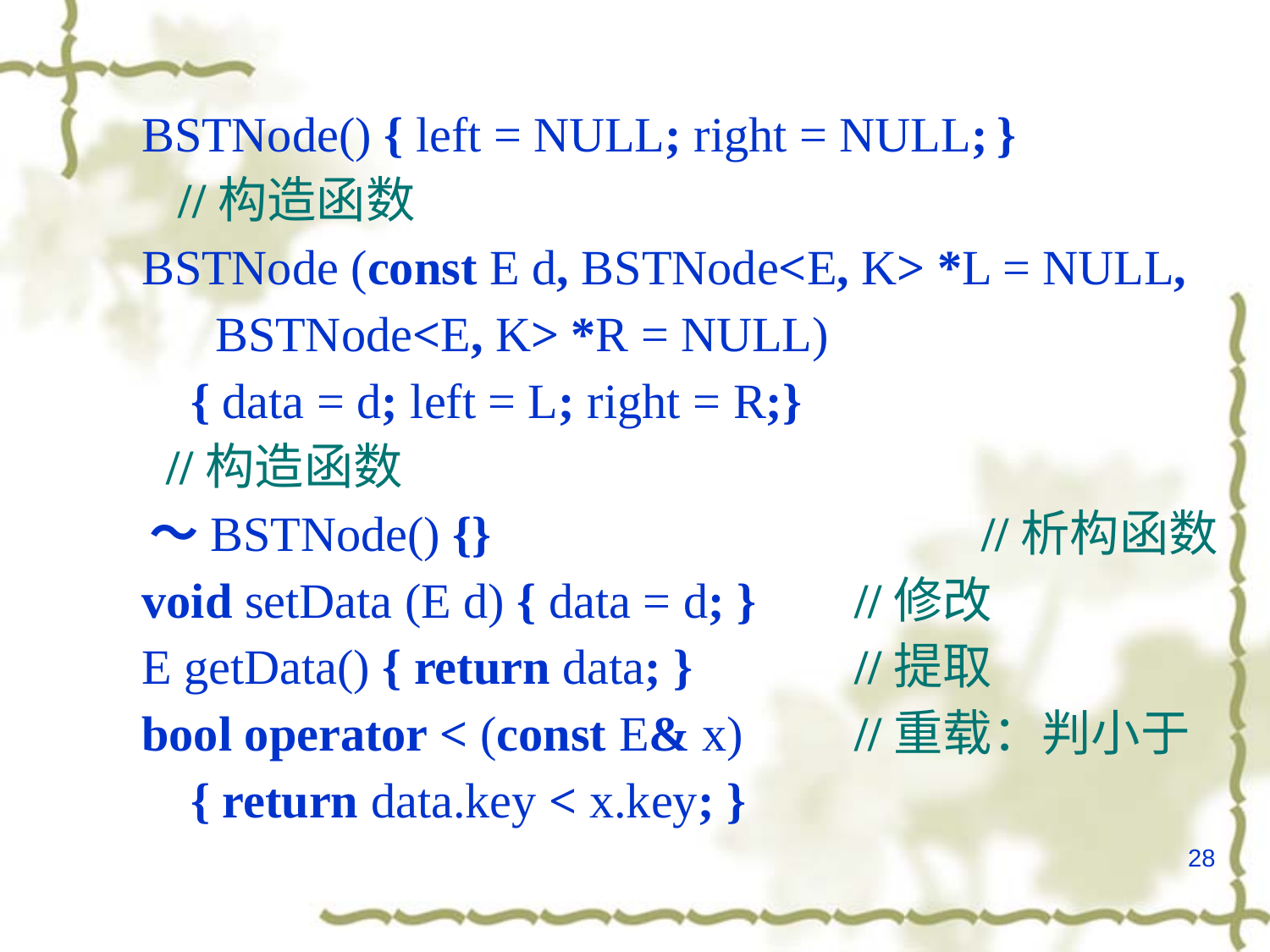

BSTNode() { left = NULL; right = NULL; }
       //构造函数
    BSTNode (const E d, BSTNode<E, K> *L = NULL,
          BSTNode<E, K> *R = NULL)
        { data = d; left = L; right = R;}
      //构造函数
    ～BSTNode() {}				//析构函数
    void setData (E d) { data = d; }	//修改
    E getData() { return data; }		//提取
    bool operator < (const E& x) 	//重载：判小于
        { return data.key < x.key; }
28